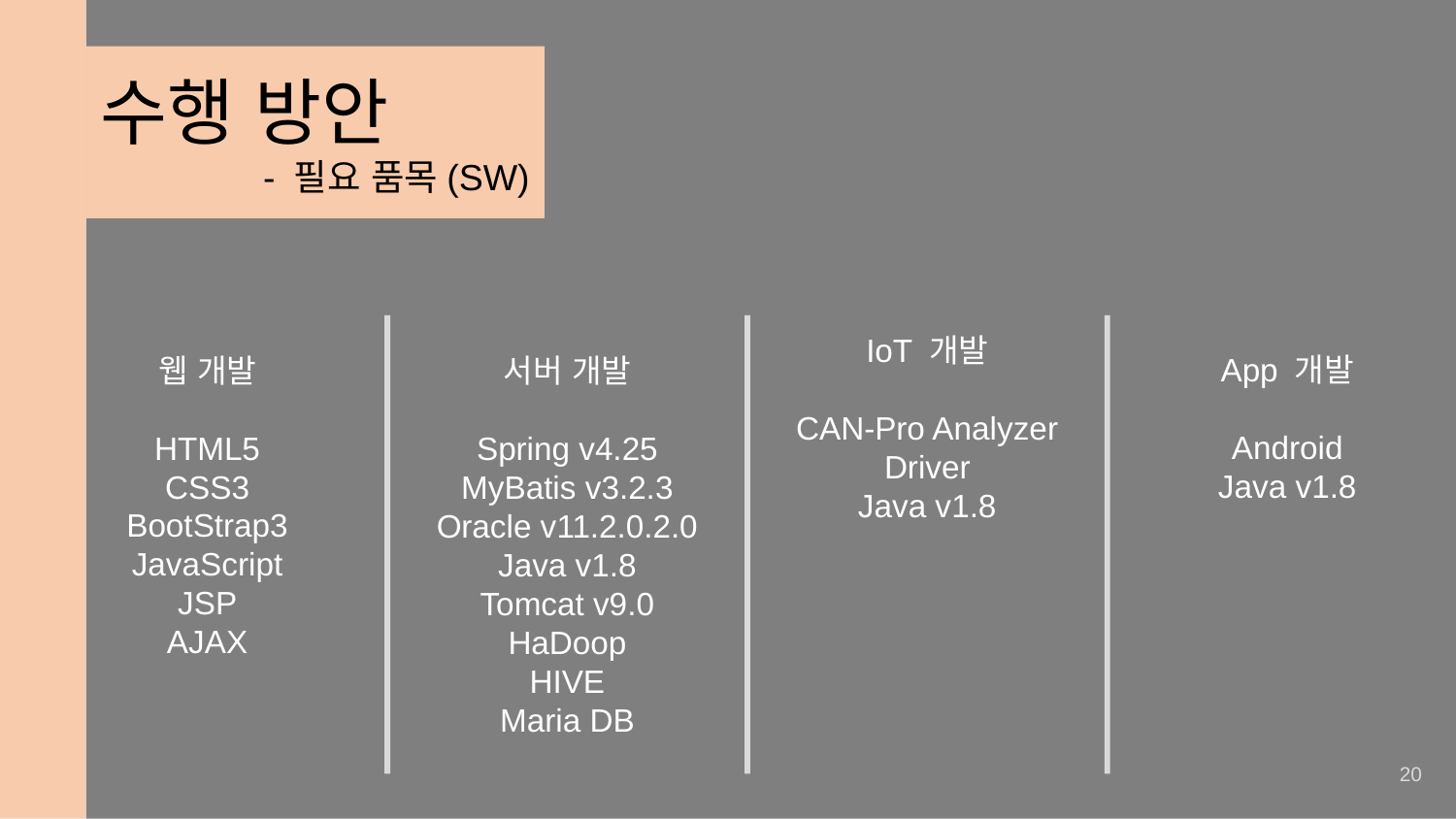

수행 방안
 - 필요 품목(SW)

웹 개발

HTML5
CSS3
BootStrap3
JavaScript
JSP
AJAX
서버 개발

Spring v4.25
MyBatis v3.2.3
Oracle v11.2.0.2.0
Java v1.8
Tomcat v9.0
HaDoop
HIVE
Maria DB
IoT 개발

CAN-Pro Analyzer Driver
Java v1.8
App 개발

Android
Java v1.8
20